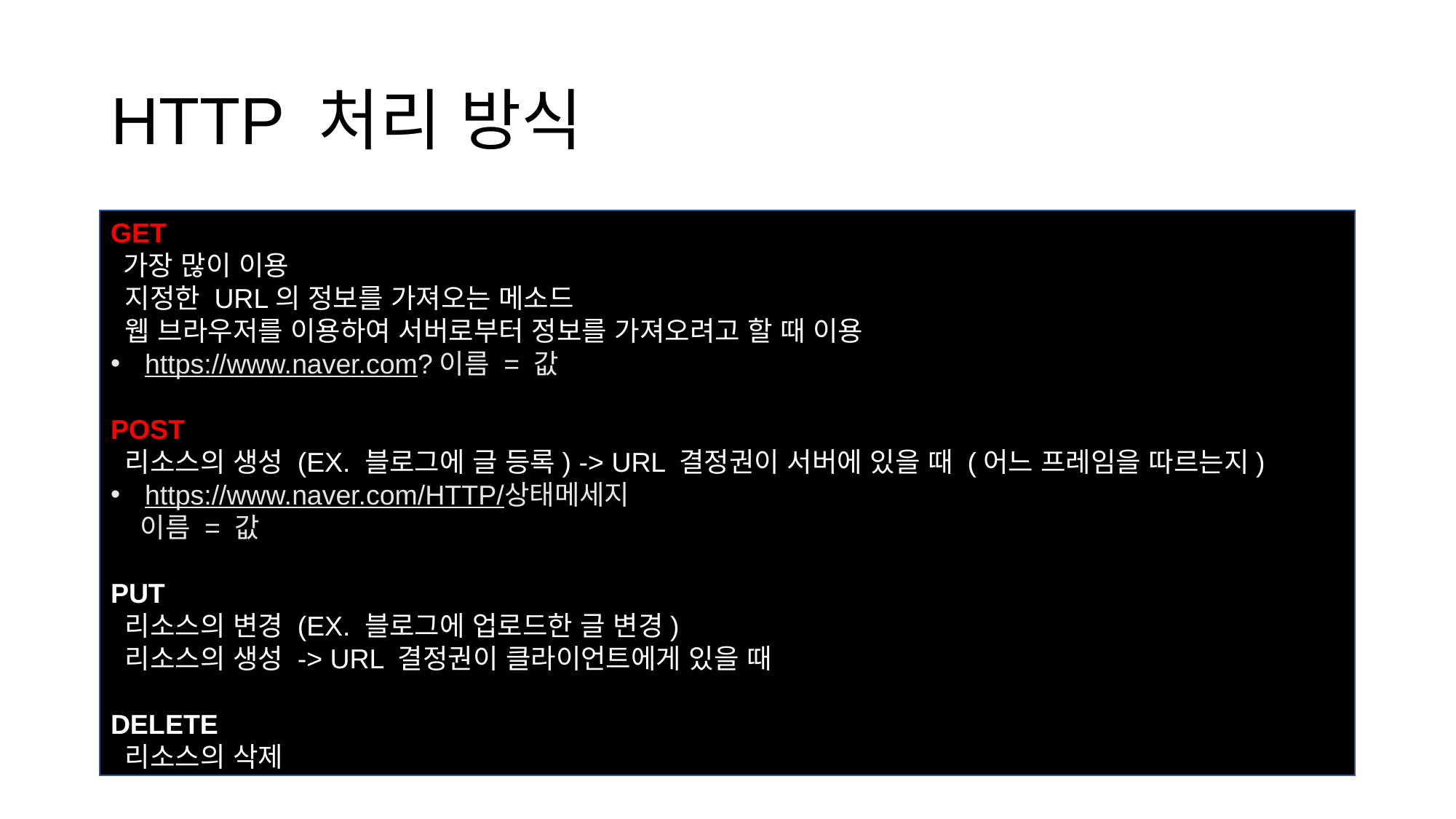

# HTTP 처리 방식

GET
 가장 많이 이용
 지정한 URL의 정보를 가져오는 메소드
 웹 브라우저를 이용하여 서버로부터 정보를 가져오려고 할 때 이용
https://www.naver.com?이름 = 값

POST
 리소스의 생성 (EX. 블로그에 글 등록) -> URL 결정권이 서버에 있을 때 (어느 프레임을 따르는지)
https://www.naver.com/HTTP/상태메세지
   이름 = 값

PUT
 리소스의 변경 (EX. 블로그에 업로드한 글 변경)
 리소스의 생성 -> URL 결정권이 클라이언트에게 있을 때

DELETE
 리소스의 삭제
 바디를 반환하지 않고 응답
| 메소드 명 | 의미 | CRUD와 매핑되는 역할 |
| --- | --- | --- |
| GET | 리소스 취득 | READ(조회) |
| POST | 리소스 생성, 리소스 데이터 추가 | CREATE(생성) |
| PUT | 리소스 변경 | UPDATE(변경) |
| DELETE | 리소스 삭제 | DELETE(삭제) |
| HEAD | 리소스의 헤더 (메타데이터) 취득 |  |
| OPTIONS | 리소스가 서포트하는 메소드 취득 |  |
| TRACE | 루프백 시험에 사용 |  |
| CONNECT | 프록시 작동의 터널 접속으로 변경 |  |